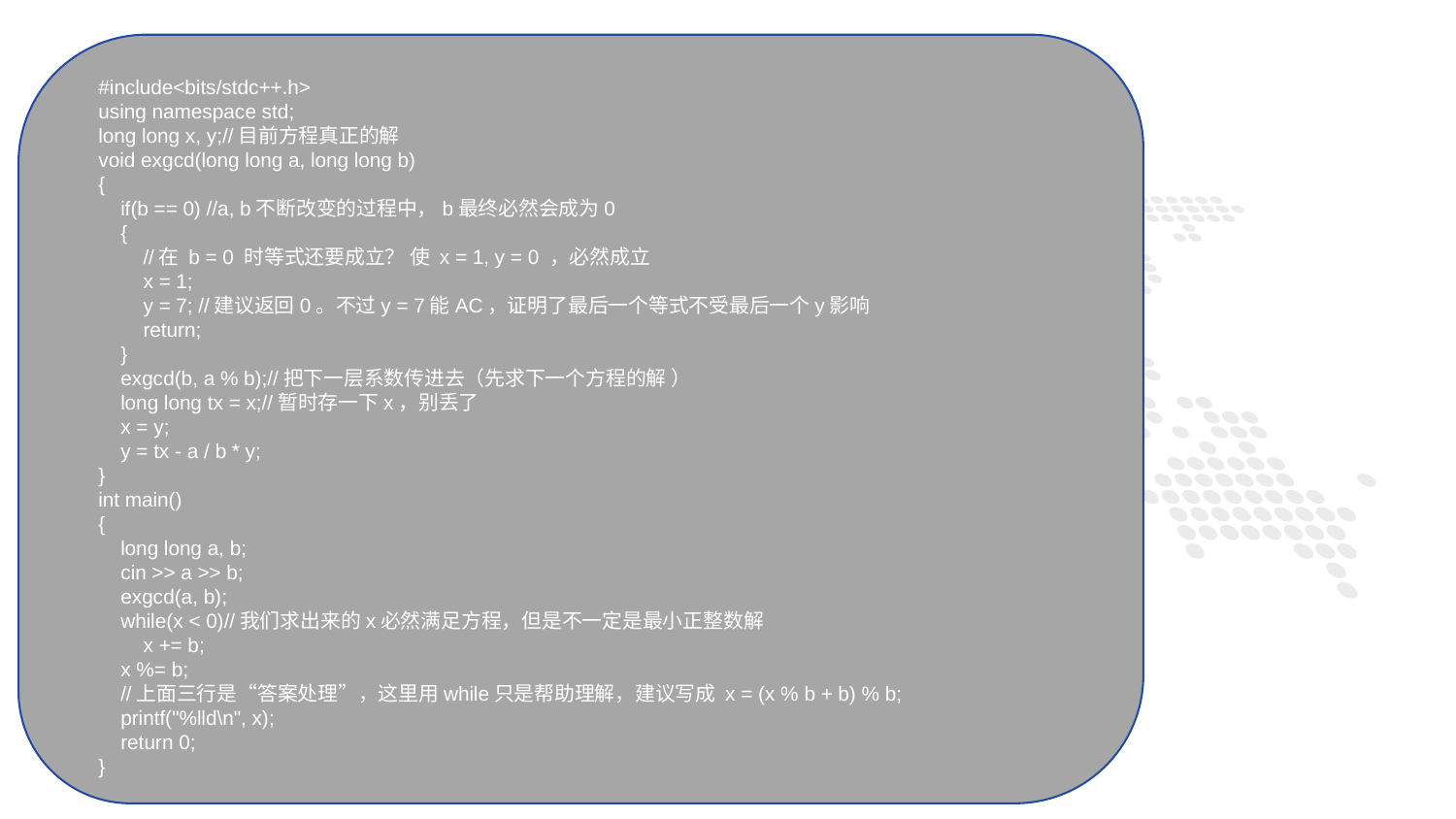

#include<bits/stdc++.h>
using namespace std;
long long x, y;//目前方程真正的解
void exgcd(long long a, long long b)
{
    if(b == 0) //a, b不断改变的过程中，b最终必然会成为0
    {
        //在 b = 0 时等式还要成立？ 使 x = 1, y = 0 ，必然成立
        x = 1;
        y = 7; //建议返回0。不过y = 7能AC，证明了最后一个等式不受最后一个y影响
        return;
    }
    exgcd(b, a % b);//把下一层系数传进去（先求下一个方程的解 ）
    long long tx = x;//暂时存一下x，别丢了
    x = y;
    y = tx - a / b * y;
}
int main()
{
    long long a, b;
    cin >> a >> b;
    exgcd(a, b);
    while(x < 0)//我们求出来的x必然满足方程，但是不一定是最小正整数解
        x += b;
    x %= b;
    //上面三行是“答案处理”，这里用while只是帮助理解，建议写成 x = (x % b + b) % b;
    printf("%lld\n", x);
    return 0;
}
1
PART  ONE